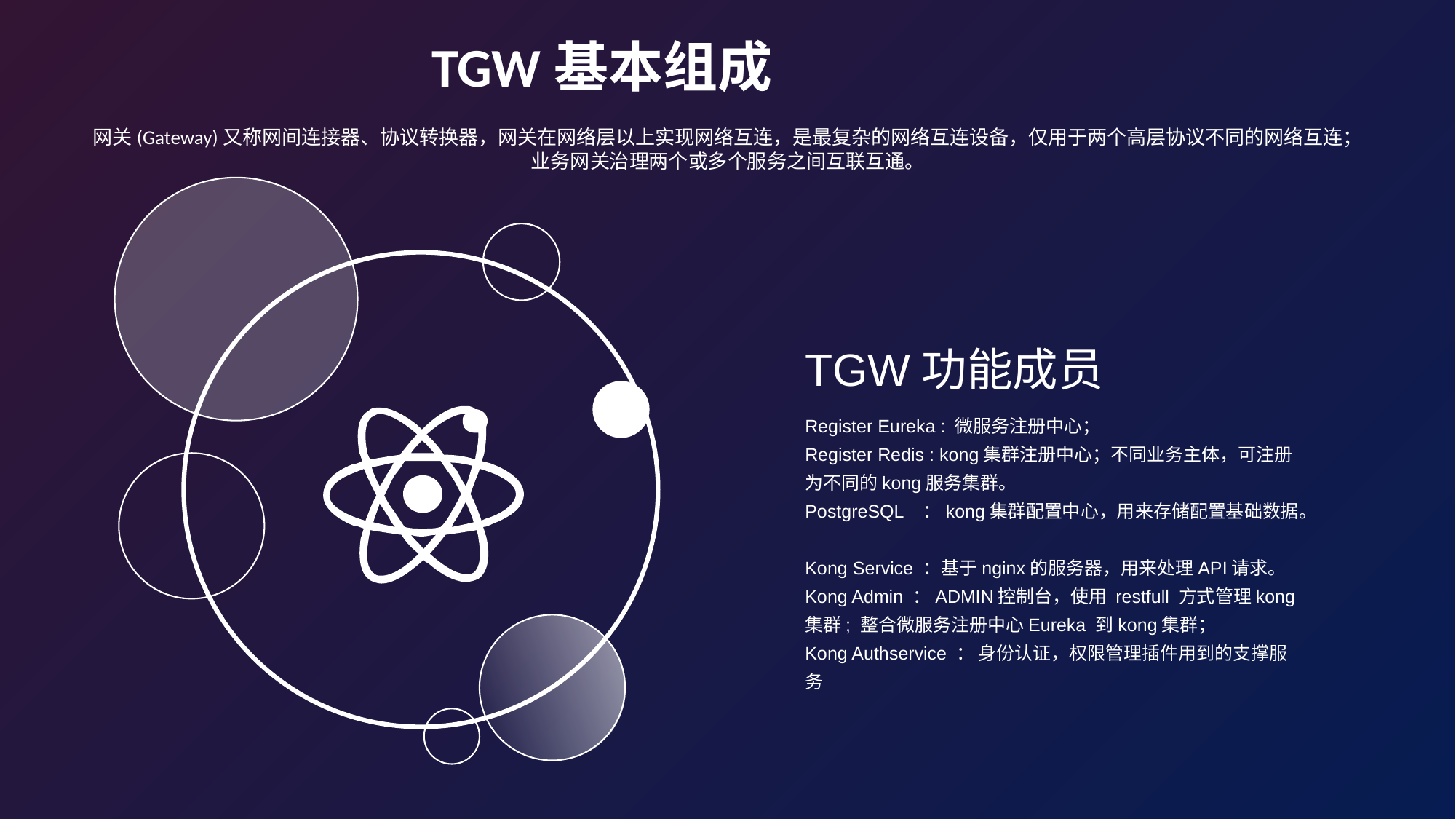

TGW基本组成
网关(Gateway)又称网间连接器、协议转换器，网关在网络层以上实现网络互连，是最复杂的网络互连设备，仅用于两个高层协议不同的网络互连；
业务网关治理两个或多个服务之间互联互通。

TGW功能成员
Register Eureka : 微服务注册中心；
Register Redis : kong集群注册中心；不同业务主体，可注册为不同的kong服务集群。
PostgreSQL   ：kong集群配置中心，用来存储配置基础数据。
Kong Service ：基于nginx的服务器，用来处理API请求。
Kong Admin ：ADMIN控制台，使用 restfull 方式管理kong集群; 整合微服务注册中心Eureka 到kong集群；
Kong Authservice ： 身份认证，权限管理插件用到的支撑服务